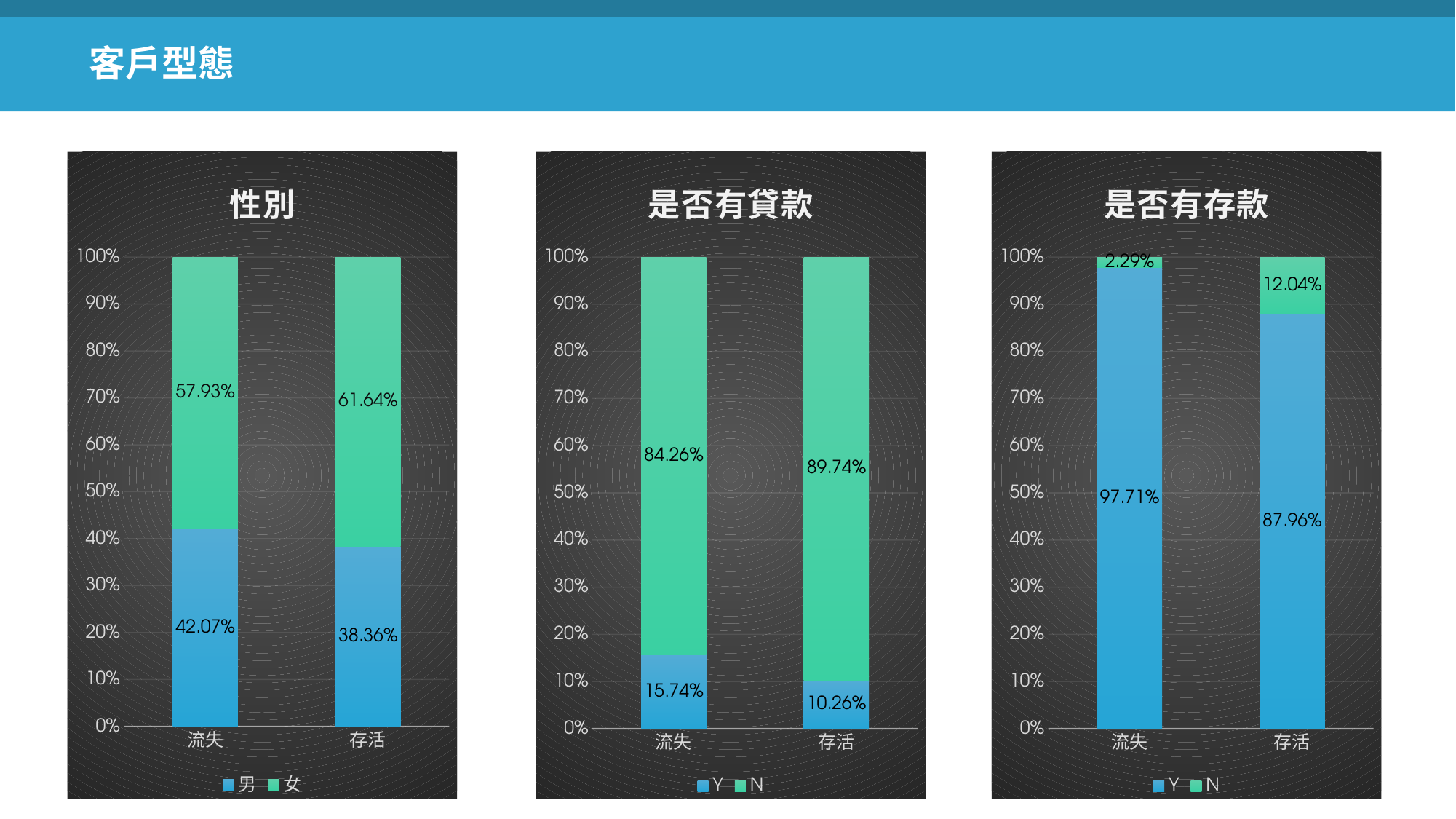

客戶型態

### Chart: 是否有存款

| Category | Y | N |
|---|---|---|
| 流失 | 0.9771 | 0.0229 |
| 存活 | 0.8796 | 0.1204 |

### Chart: 性別

| Category | 男 | 女 |
|---|---|---|
| 流失 | 0.4207 | 0.5793 |
| 存活 | 0.3836 | 0.6164 |

### Chart: 是否有貸款

| Category | Y | N |
|---|---|---|
| 流失 | 0.1574 | 0.8426 |
| 存活 | 0.1026 | 0.8974 |